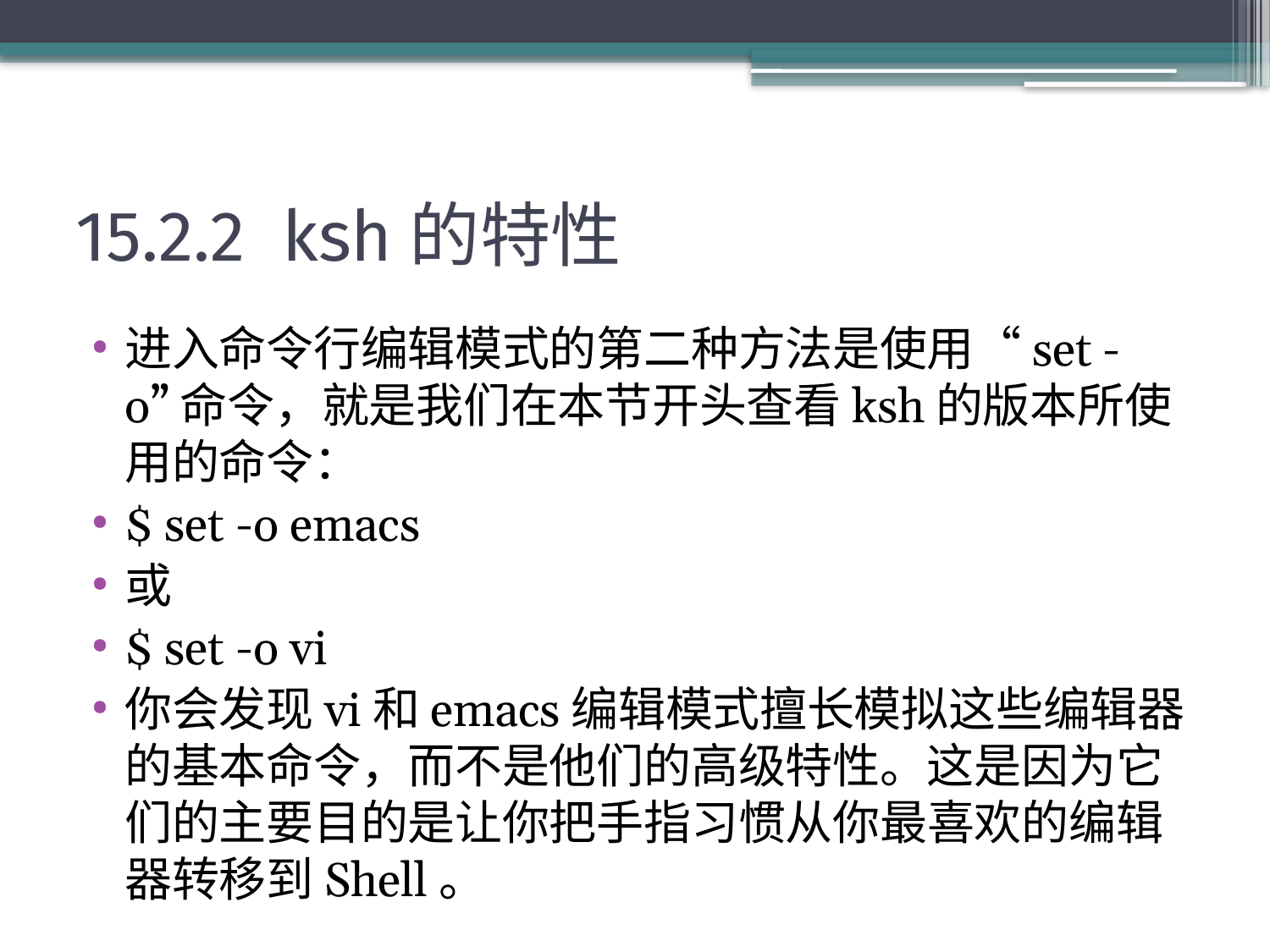

# 15.2.2  ksh的特性
进入命令行编辑模式的第二种方法是使用“set -o”命令，就是我们在本节开头查看ksh的版本所使用的命令：
$ set -o emacs
或
$ set -o vi
你会发现vi和emacs编辑模式擅长模拟这些编辑器的基本命令，而不是他们的高级特性。这是因为它们的主要目的是让你把手指习惯从你最喜欢的编辑器转移到Shell。